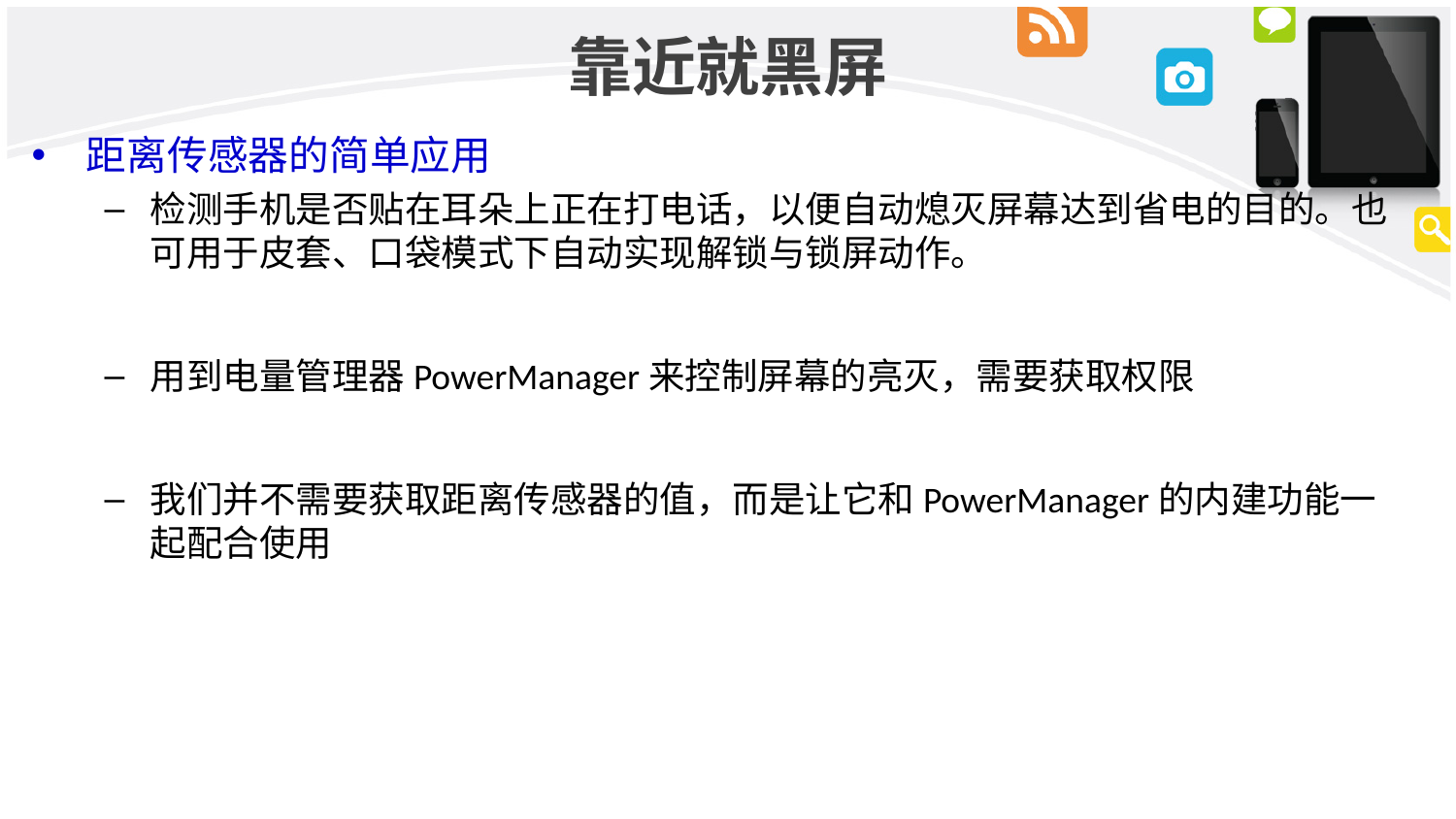

# 靠近就黑屏
距离传感器的简单应用
检测手机是否贴在耳朵上正在打电话，以便自动熄灭屏幕达到省电的目的。也可用于皮套、口袋模式下自动实现解锁与锁屏动作。

用到电量管理器PowerManager来控制屏幕的亮灭，需要获取权限

我们并不需要获取距离传感器的值，而是让它和PowerManager的内建功能一起配合使用